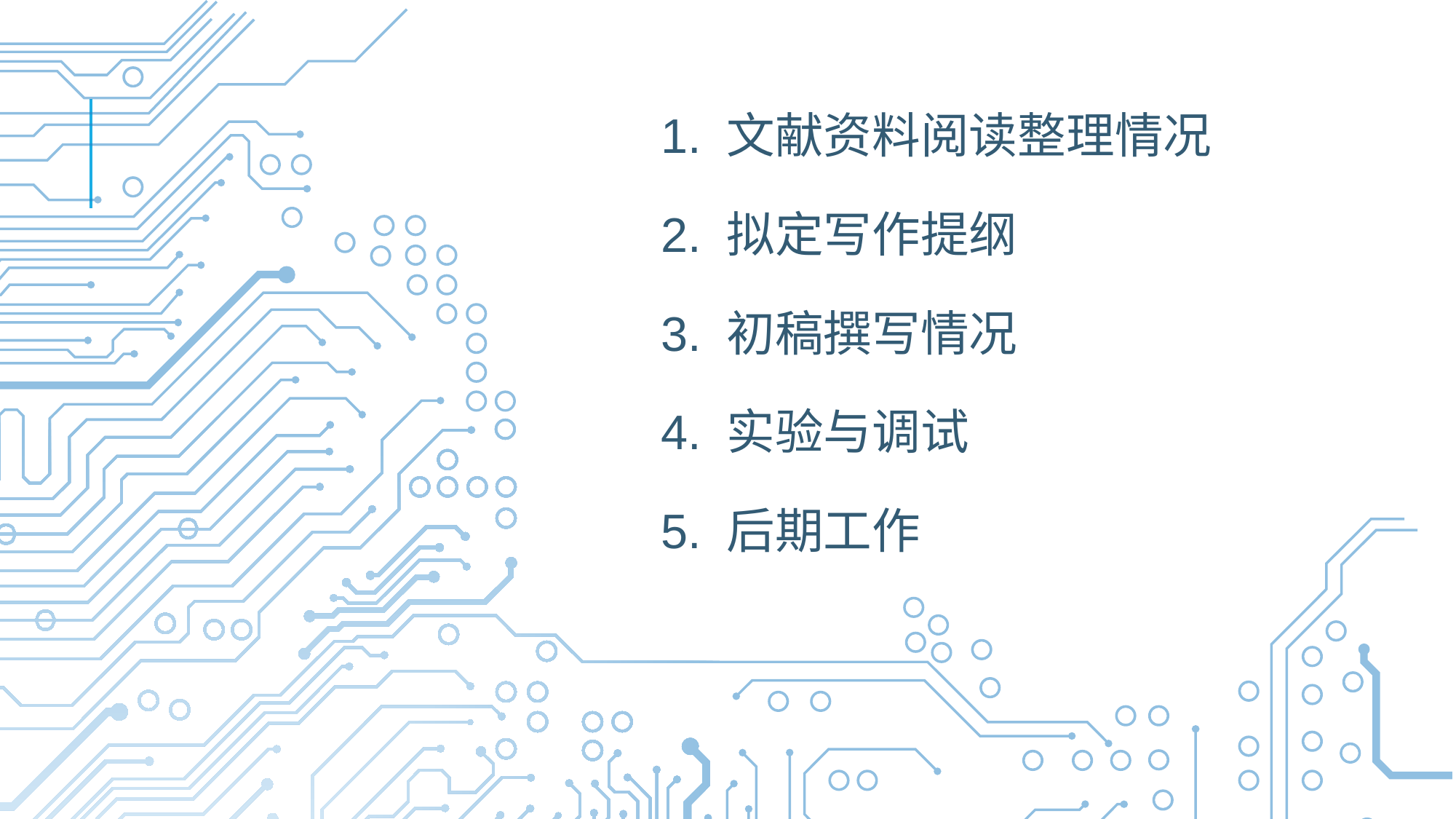

1. 文献资料阅读整理情况
2. 拟定写作提纲
3. 初稿撰写情况
4. 实验与调试
5. 后期工作